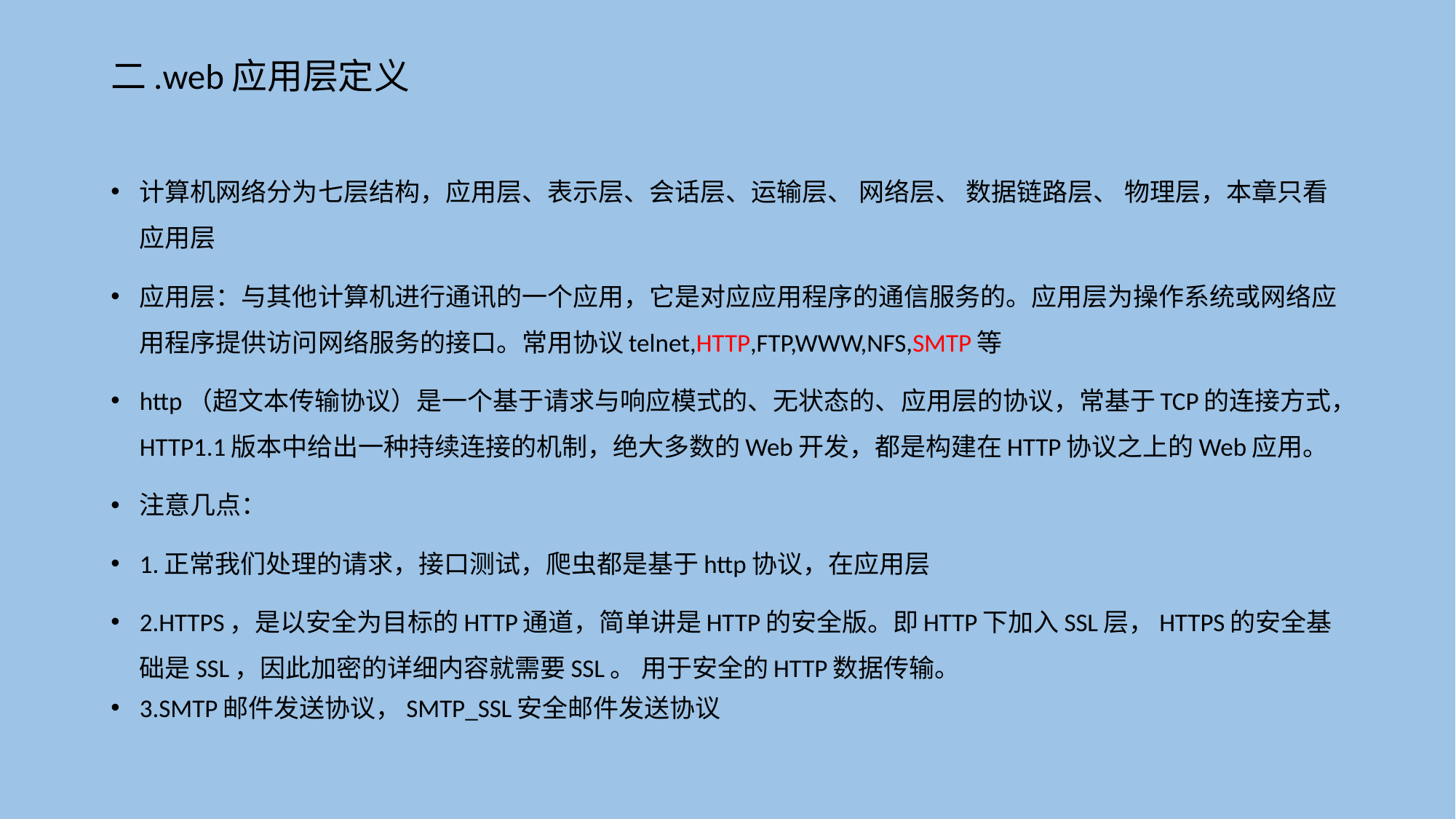

二.web应用层定义

计算机网络分为七层结构，应用层、表示层、会话层、运输层、 网络层、 数据链路层、 物理层，本章只看应用层
应用层：与其他计算机进行通讯的一个应用，它是对应应用程序的通信服务的。应用层为操作系统或网络应用程序提供访问网络服务的接口。常用协议telnet,HTTP,FTP,WWW,NFS,SMTP等
http（超文本传输协议）是一个基于请求与响应模式的、无状态的、应用层的协议，常基于TCP的连接方式，HTTP1.1版本中给出一种持续连接的机制，绝大多数的Web开发，都是构建在HTTP协议之上的Web应用。
注意几点：
1.正常我们处理的请求，接口测试，爬虫都是基于http协议，在应用层
2.HTTPS，是以安全为目标的HTTP通道，简单讲是HTTP的安全版。即HTTP下加入SSL层，HTTPS的安全基础是SSL，因此加密的详细内容就需要SSL。 用于安全的HTTP数据传输。
3.SMTP邮件发送协议，SMTP_SSL安全邮件发送协议